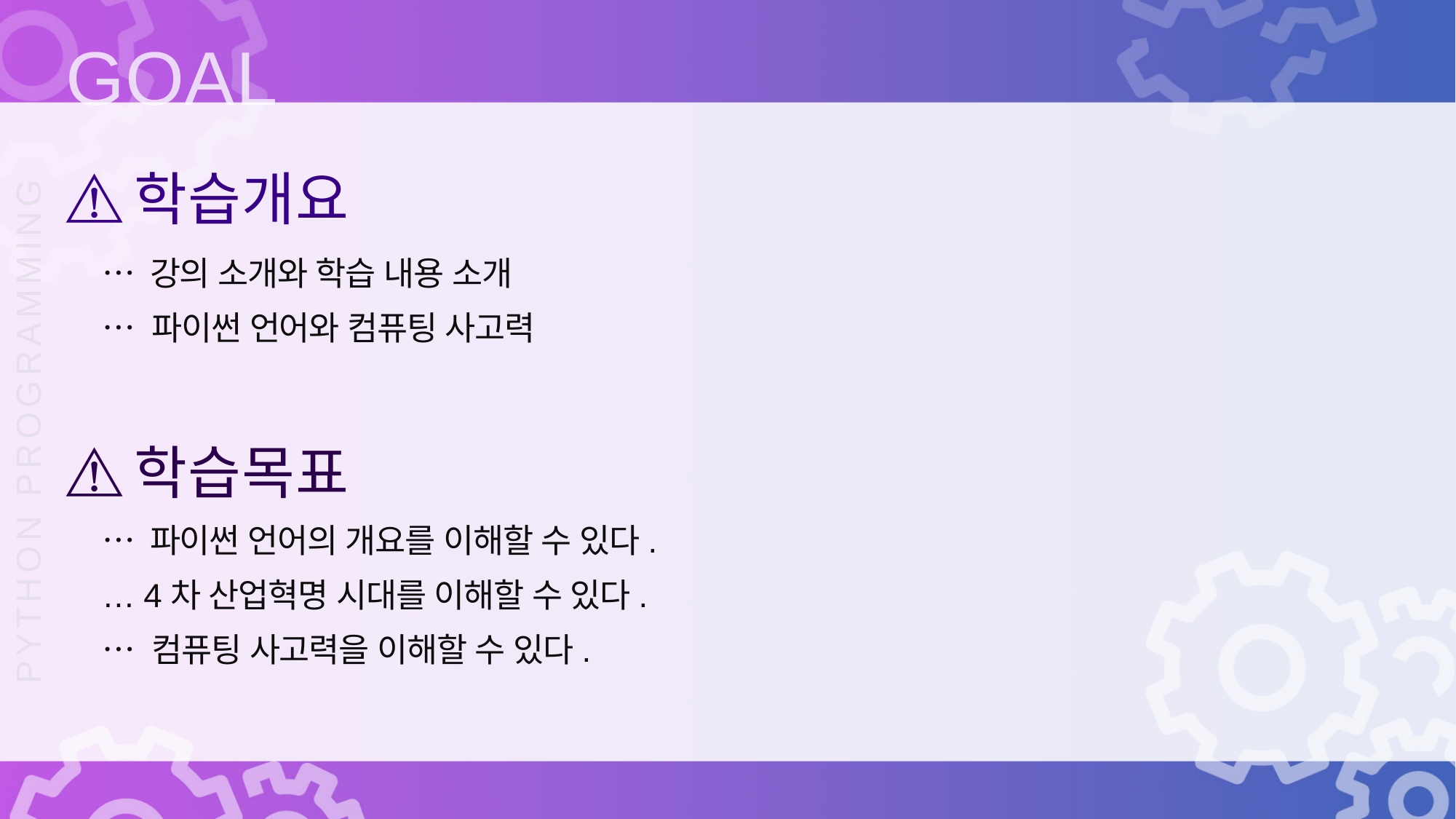

학습개요
… 강의 소개와 학습 내용 소개
… 파이썬 언어와 컴퓨팅 사고력
학습목표
… 파이썬 언어의 개요를 이해할 수 있다.
… 4차 산업혁명 시대를 이해할 수 있다.
… 컴퓨팅 사고력을 이해할 수 있다.